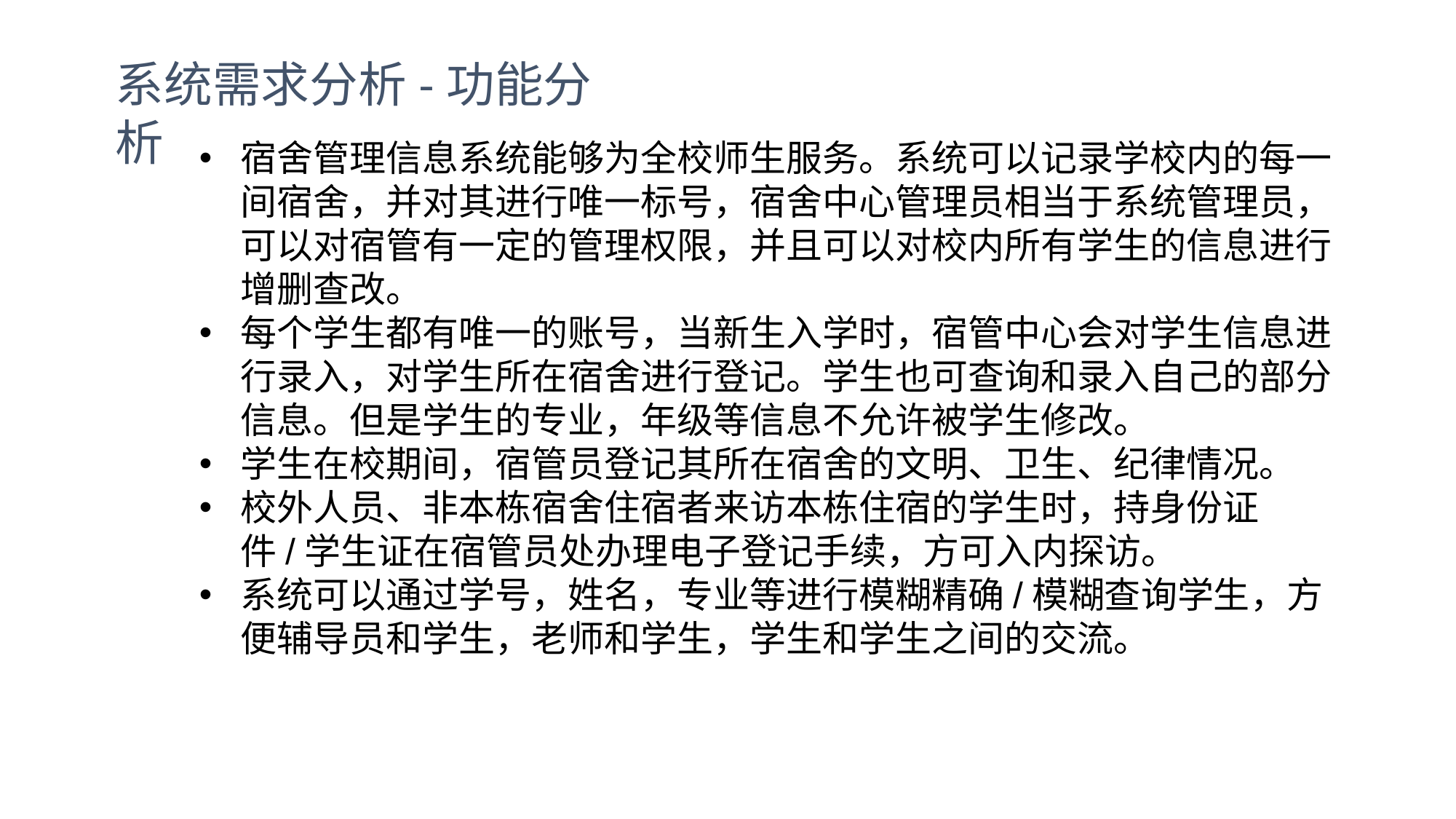

系统需求分析-功能分析
宿舍管理信息系统能够为全校师生服务。系统可以记录学校内的每一间宿舍，并对其进行唯一标号，宿舍中心管理员相当于系统管理员，可以对宿管有一定的管理权限，并且可以对校内所有学生的信息进行增删查改。
每个学生都有唯一的账号，当新生入学时，宿管中心会对学生信息进行录入，对学生所在宿舍进行登记。学生也可查询和录入自己的部分信息。但是学生的专业，年级等信息不允许被学生修改。
学生在校期间，宿管员登记其所在宿舍的文明、卫生、纪律情况。
校外人员、非本栋宿舍住宿者来访本栋住宿的学生时，持身份证件/学生证在宿管员处办理电子登记手续，方可入内探访。
系统可以通过学号，姓名，专业等进行模糊精确/模糊查询学生，方便辅导员和学生，老师和学生，学生和学生之间的交流。